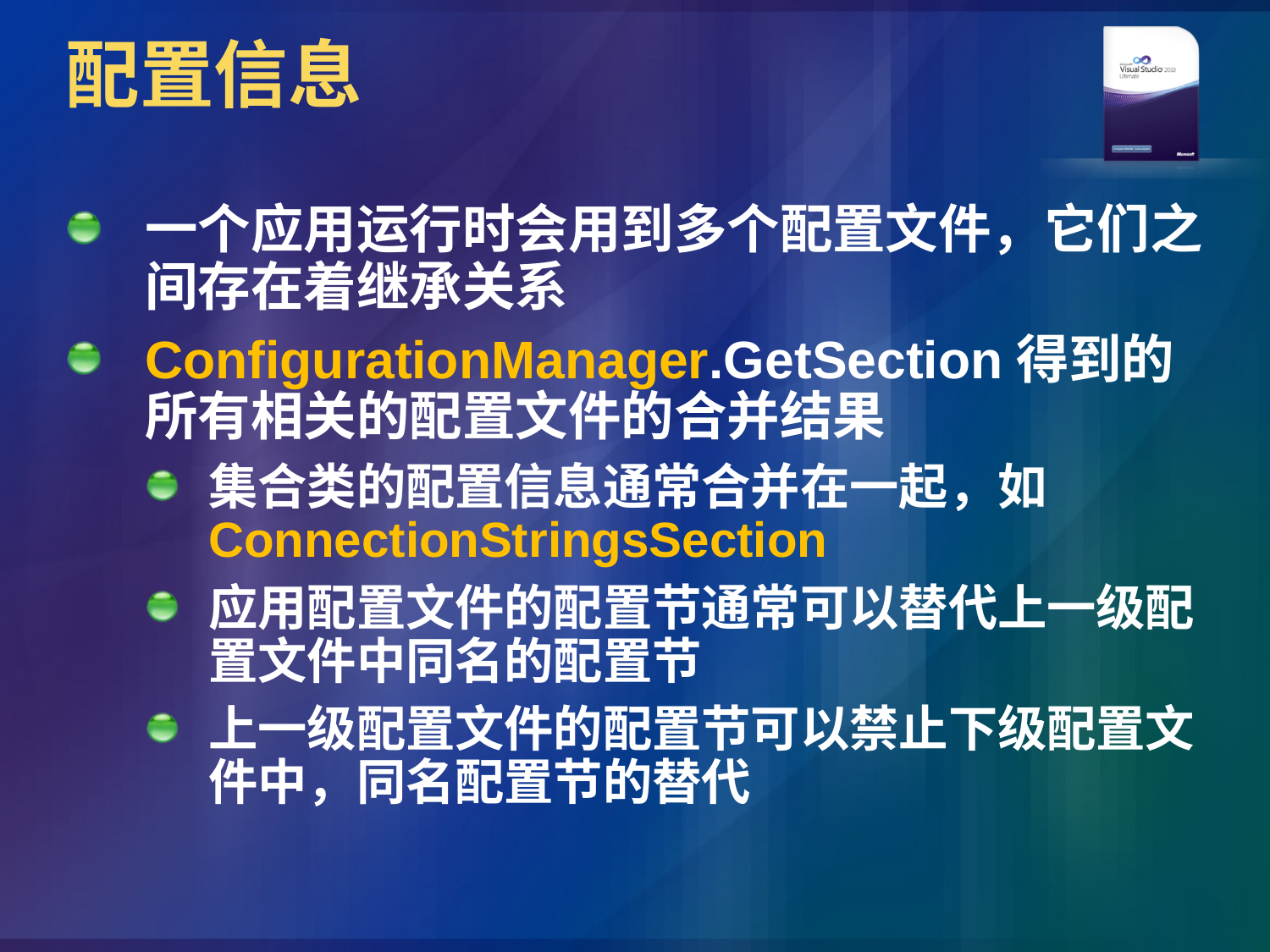

# 配置信息
一个应用运行时会用到多个配置文件，它们之间存在着继承关系
ConfigurationManager.GetSection得到的所有相关的配置文件的合并结果
集合类的配置信息通常合并在一起，如ConnectionStringsSection
应用配置文件的配置节通常可以替代上一级配置文件中同名的配置节
上一级配置文件的配置节可以禁止下级配置文件中，同名配置节的替代